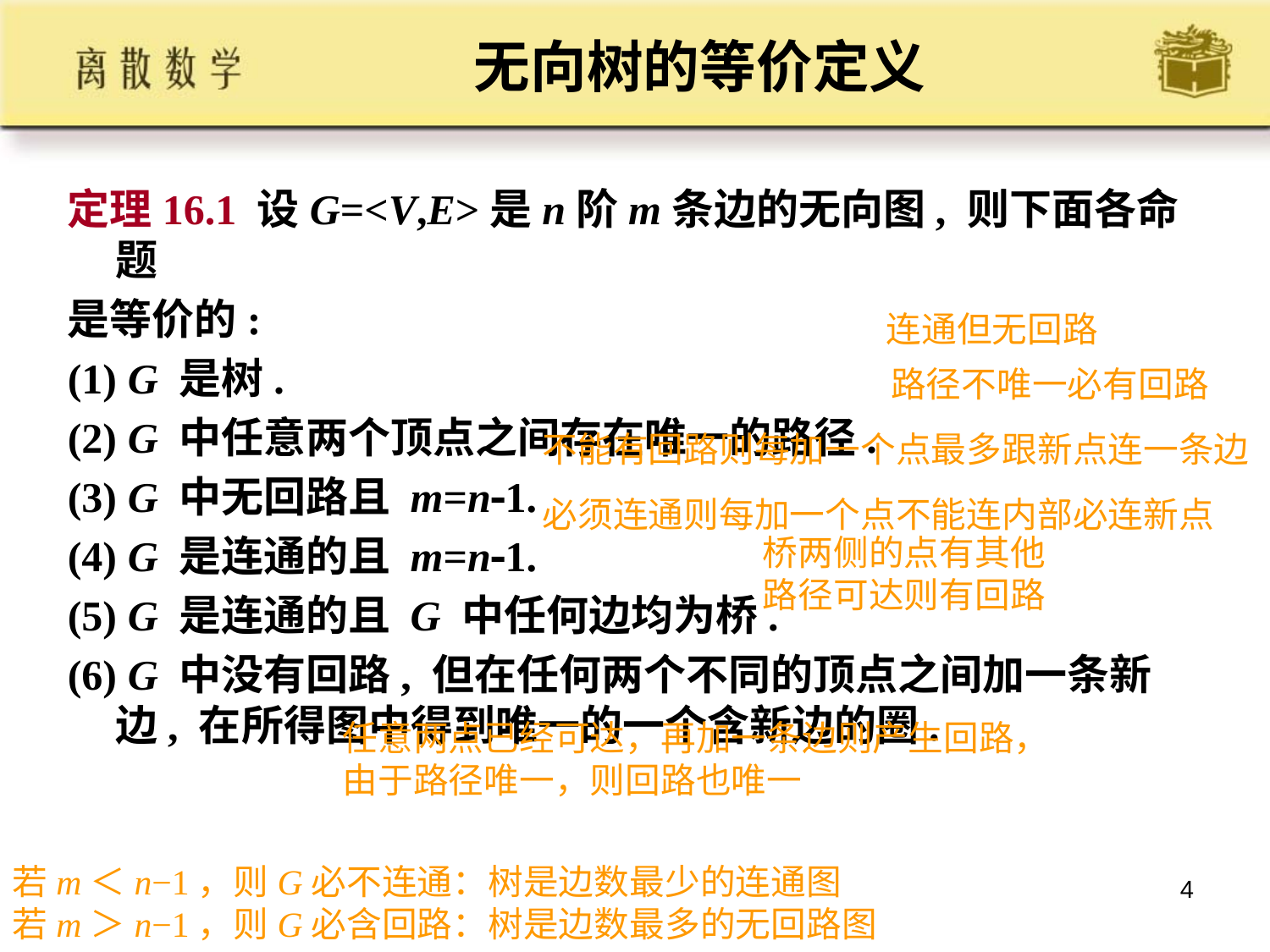

# 无向树的等价定义
定理16.1 设G=<V,E>是n阶m条边的无向图, 则下面各命题
是等价的:
(1) G 是树.
(2) G 中任意两个顶点之间存在唯一的路径.
(3) G 中无回路且 m=n−1.
(4) G 是连通的且 m=n−1.
(5) G 是连通的且 G 中任何边均为桥.
(6) G 中没有回路, 但在任何两个不同的顶点之间加一条新边, 在所得图中得到唯一的一个含新边的圈.
连通但无回路
路径不唯一必有回路
不能有回路则每加一个点最多跟新点连一条边
必须连通则每加一个点不能连内部必连新点
桥两侧的点有其他路径可达则有回路
任意两点已经可达，再加一条边则产生回路，由于路径唯一，则回路也唯一
若m＜n−1，则G必不连通：树是边数最少的连通图
若m＞n−1，则G必含回路：树是边数最多的无回路图
4